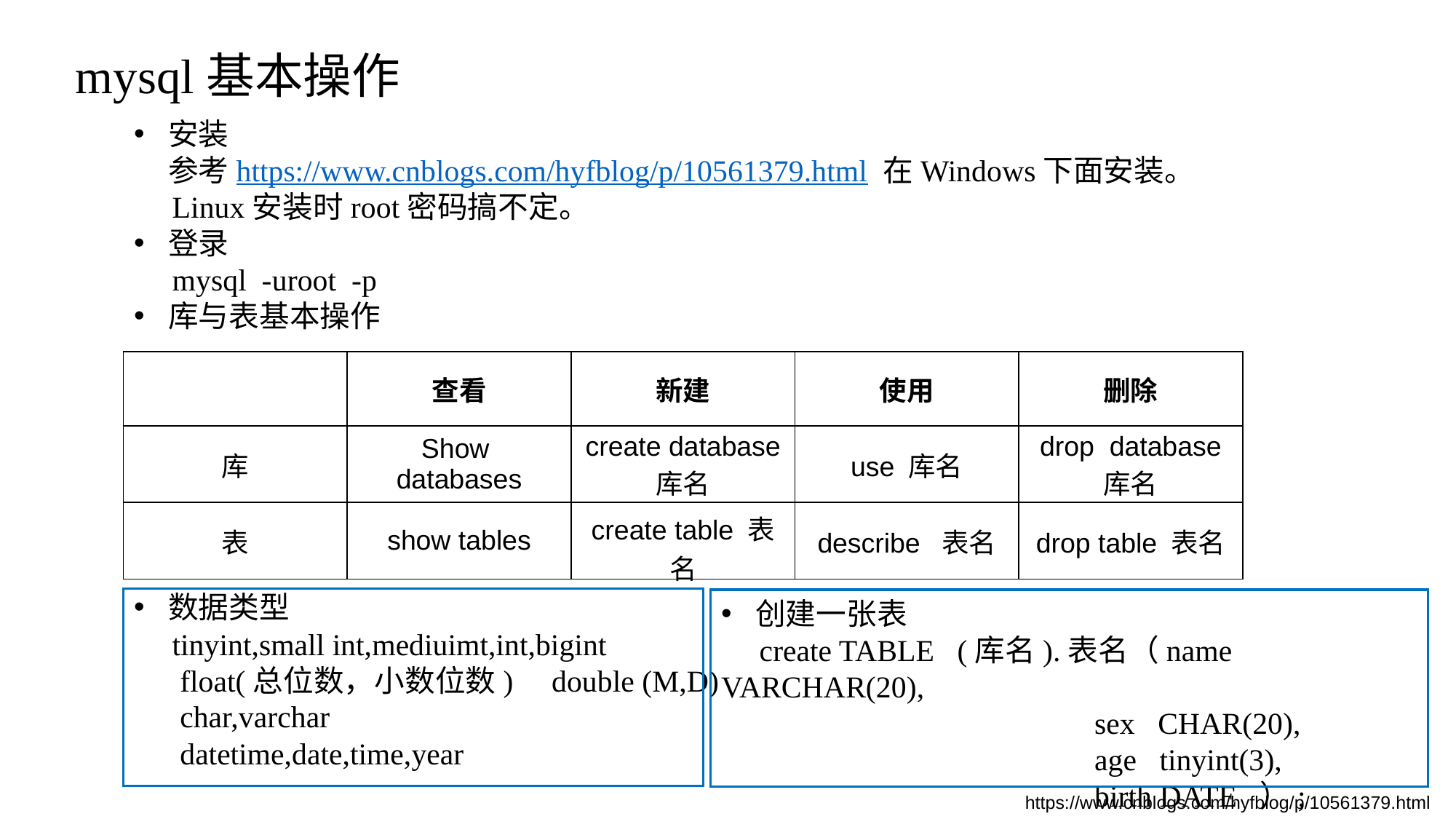

mysql基本操作
安装
    参考https://www.cnblogs.com/hyfblog/p/10561379.html 在Windows下面安装。
     Linux安装时root密码搞不定。
登录
     mysql  -uroot  -p
库与表基本操作

数据类型
     tinyint,small int,mediuimt,int,bigint
      float(总位数，小数位数)     double (M,D)
      char,varchar
      datetime,date,time,year

|  | 查看 | 新建 | 使用 | 删除 |
| --- | --- | --- | --- | --- |
| 库 | Show databases | create database 库名 | use 库名 | drop database 库名 |
| 表 | show tables | create table 表名 | describe 表名 | drop table 表名 |

创建一张表
     create TABLE   (库名).表名（name  VARCHAR(20),
			      sex   CHAR(20),
			      age   tinyint(3),
			      birth DATE  ）;

https://www.cnblogs.com/hyfblog/p/10561379.html